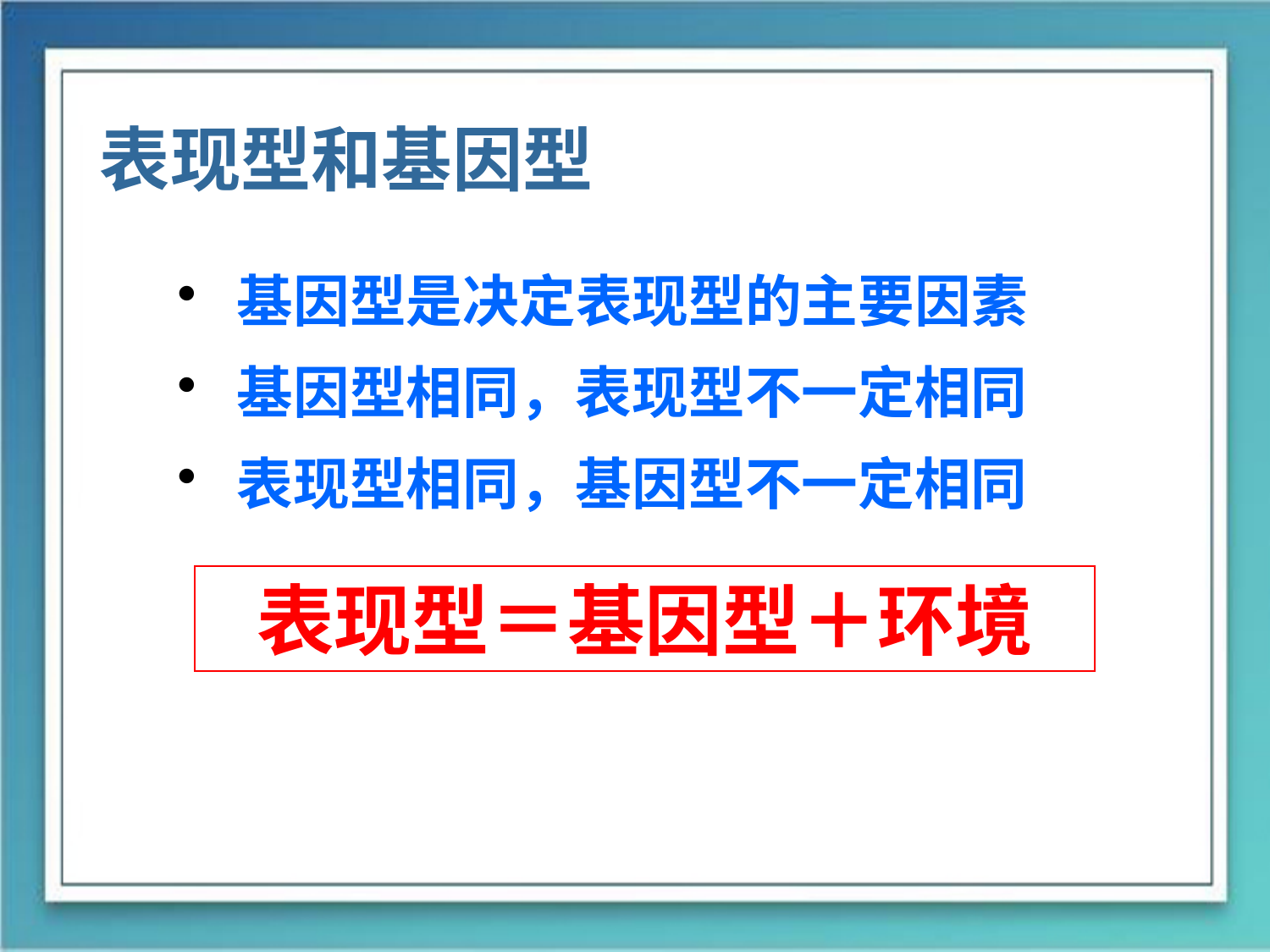

# 表现型和基因型
  基因型是决定表现型的主要因素
  基因型相同，表现型不一定相同
  表现型相同，基因型不一定相同
表现型＝基因型＋环境